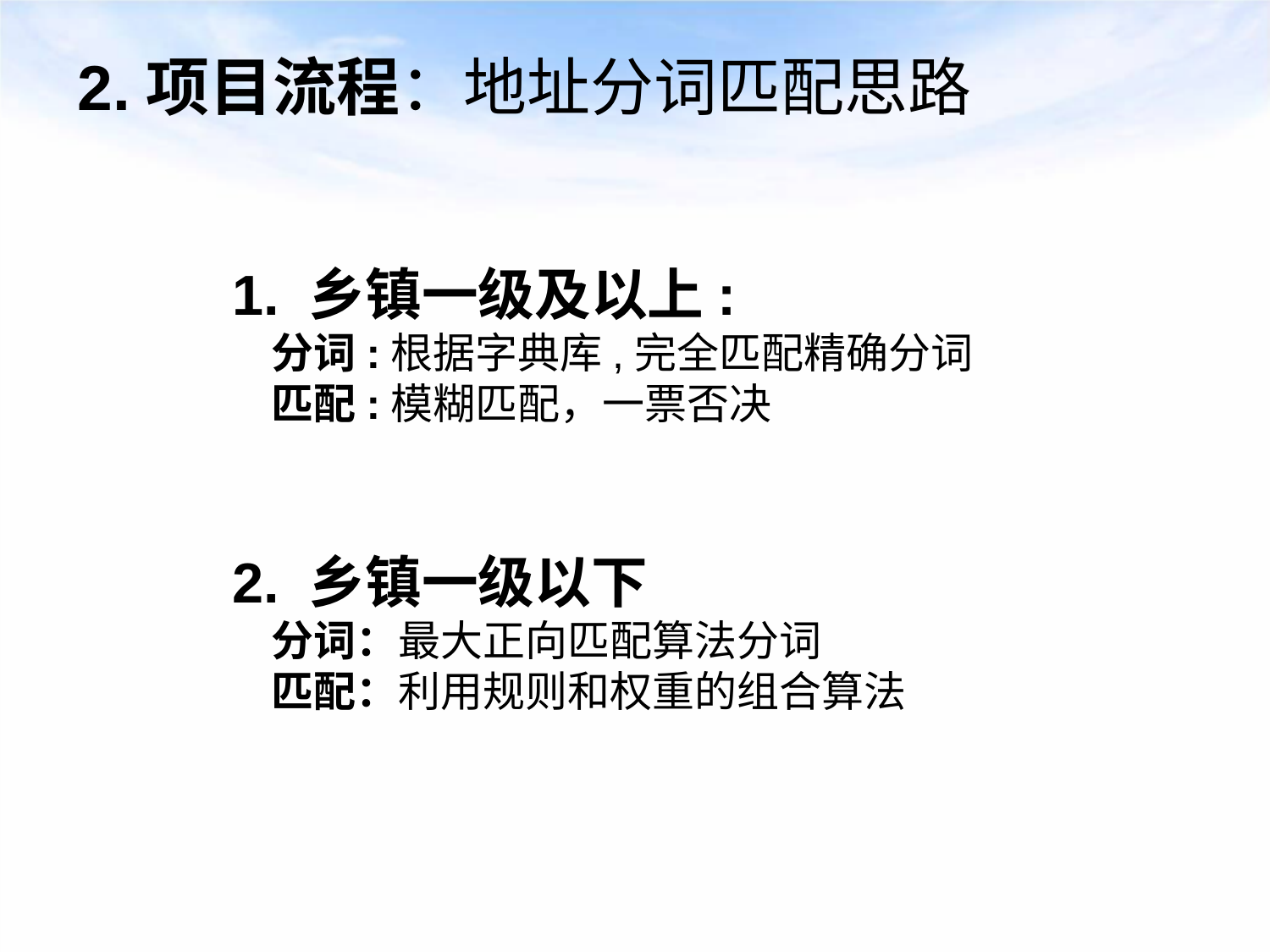

# 2.项目流程：地址分词匹配思路
1. 乡镇一级及以上:
   分词:根据字典库,完全匹配精确分词
   匹配:模糊匹配，一票否决

2. 乡镇一级以下
   分词：最大正向匹配算法分词
   匹配：利用规则和权重的组合算法